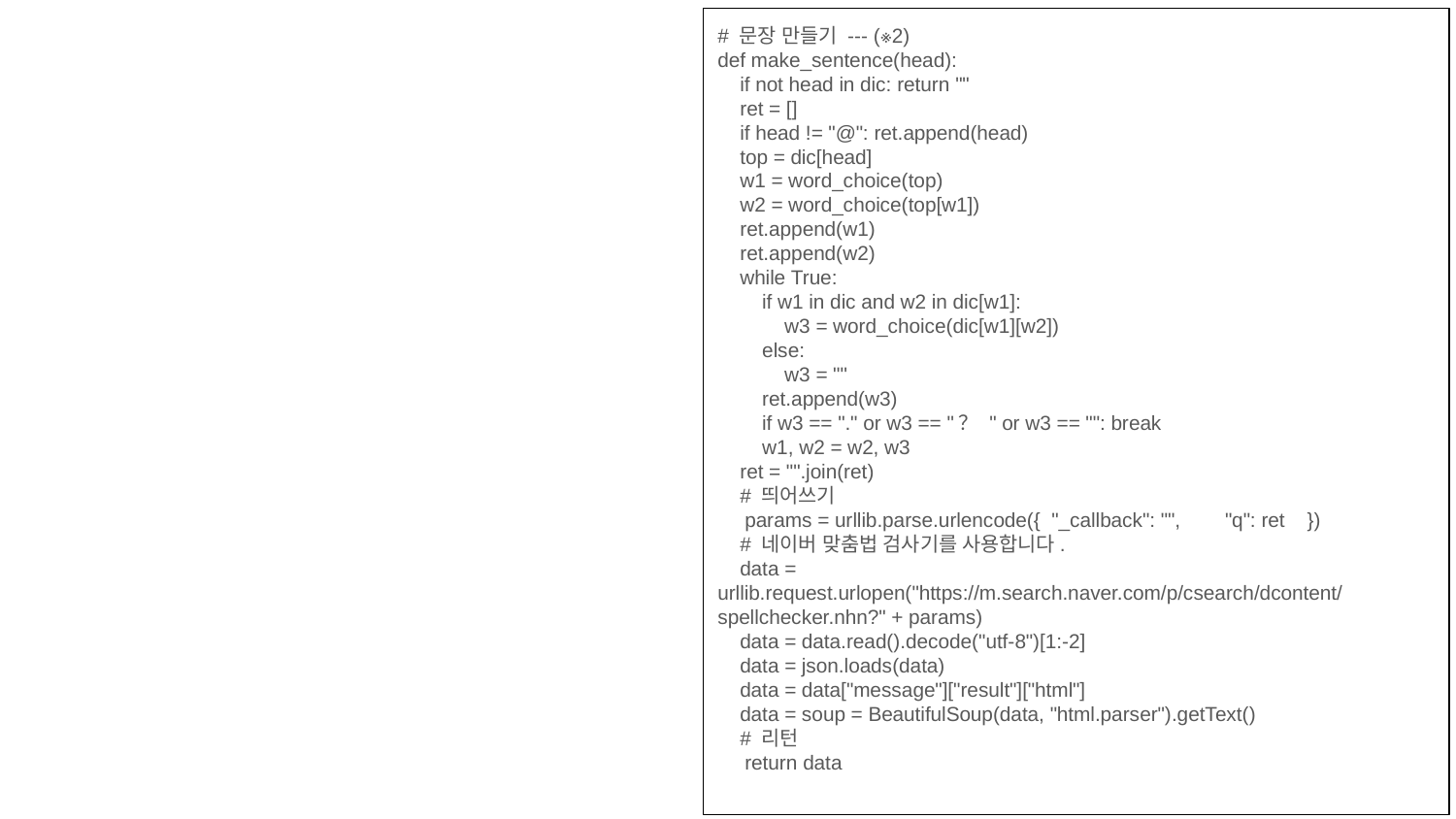

# 문장 만들기 --- (※2) def make_sentence(head): if not head in dic: return "" ret = [] if head != "@": ret.append(head) top = dic[head] w1 = word_choice(top) w2 = word_choice(top[w1]) ret.append(w1) ret.append(w2) while True: if w1 in dic and w2 in dic[w1]: w3 = word_choice(dic[w1][w2]) else: w3 = "" ret.append(w3) if w3 == "." or w3 == "？ " or w3 == "": break w1, w2 = w2, w3 ret = "".join(ret) # 띄어쓰기 params = urllib.parse.urlencode({  "_callback": "",        "q": ret    }) # 네이버 맞춤법 검사기를 사용합니다. data = urllib.request.urlopen("https://m.search.naver.com/p/csearch/dcontent/spellchecker.nhn?" + params) data = data.read().decode("utf-8")[1:-2] data = json.loads(data) data = data["message"]["result"]["html"] data = soup = BeautifulSoup(data, "html.parser").getText() # 리턴 return data
#